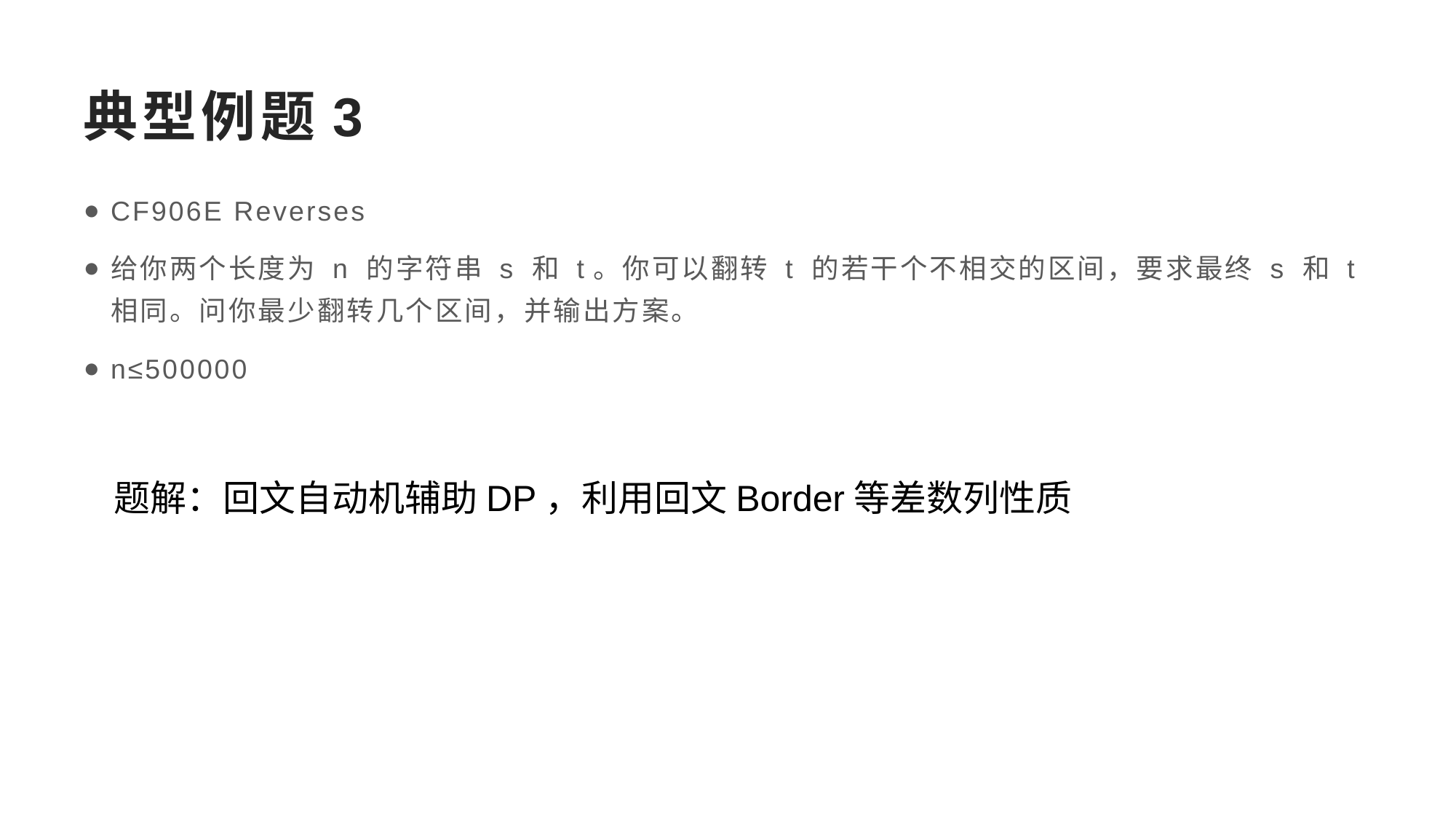

# 典型例题3
CF906E Reverses
给你两个长度为 n 的字符串 s 和 t。你可以翻转 t 的若干个不相交的区间，要求最终 s 和 t 相同。问你最少翻转几个区间，并输出方案。
n≤500000
题解：回文自动机辅助DP，利用回文Border等差数列性质